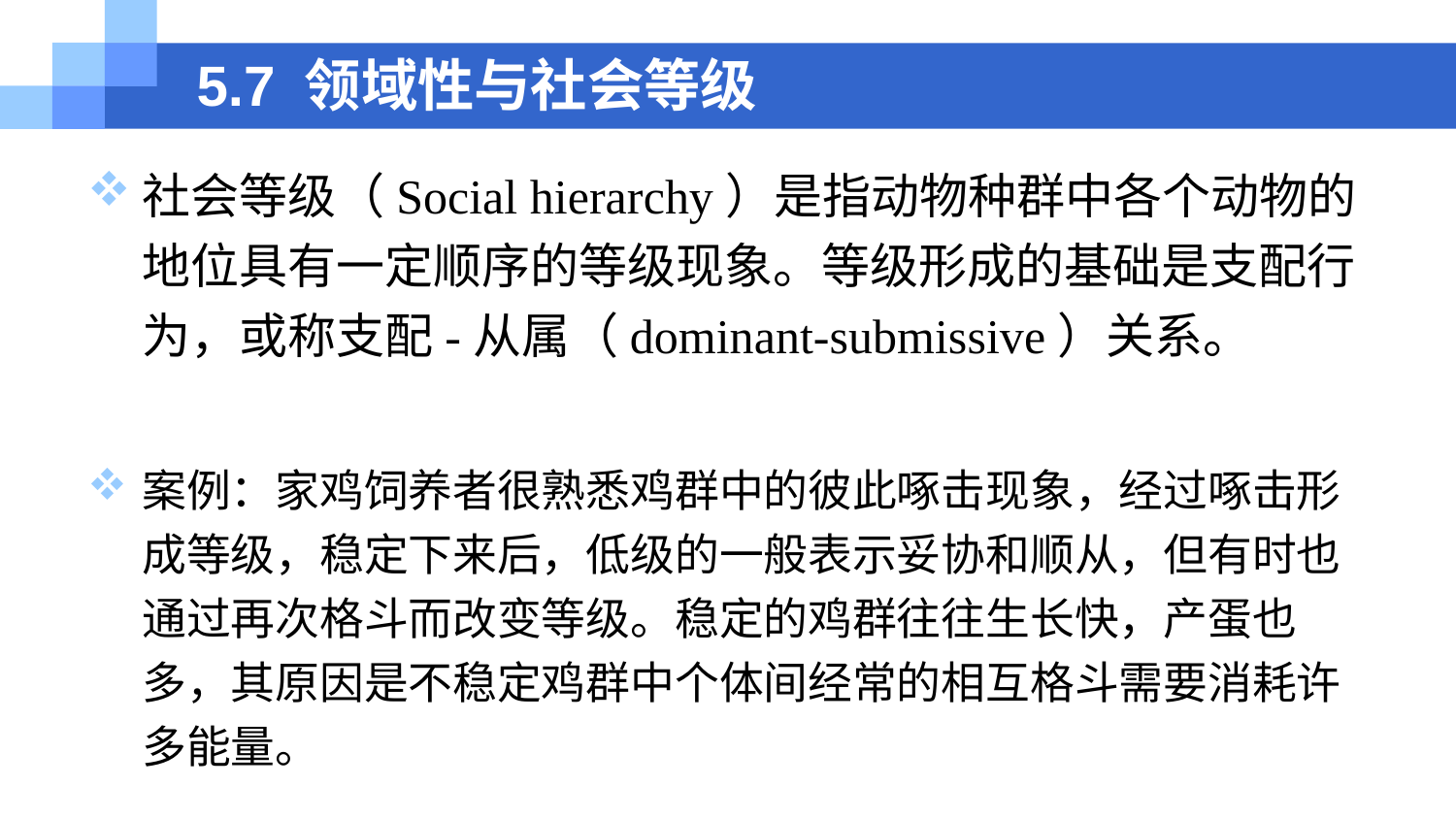

# 5.7 领域性与社会等级
社会等级（Social hierarchy）是指动物种群中各个动物的地位具有一定顺序的等级现象。等级形成的基础是支配行为，或称支配-从属（dominant-submissive）关系。

案例：家鸡饲养者很熟悉鸡群中的彼此啄击现象，经过啄击形成等级，稳定下来后，低级的一般表示妥协和顺从，但有时也通过再次格斗而改变等级。稳定的鸡群往往生长快，产蛋也多，其原因是不稳定鸡群中个体间经常的相互格斗需要消耗许多能量。